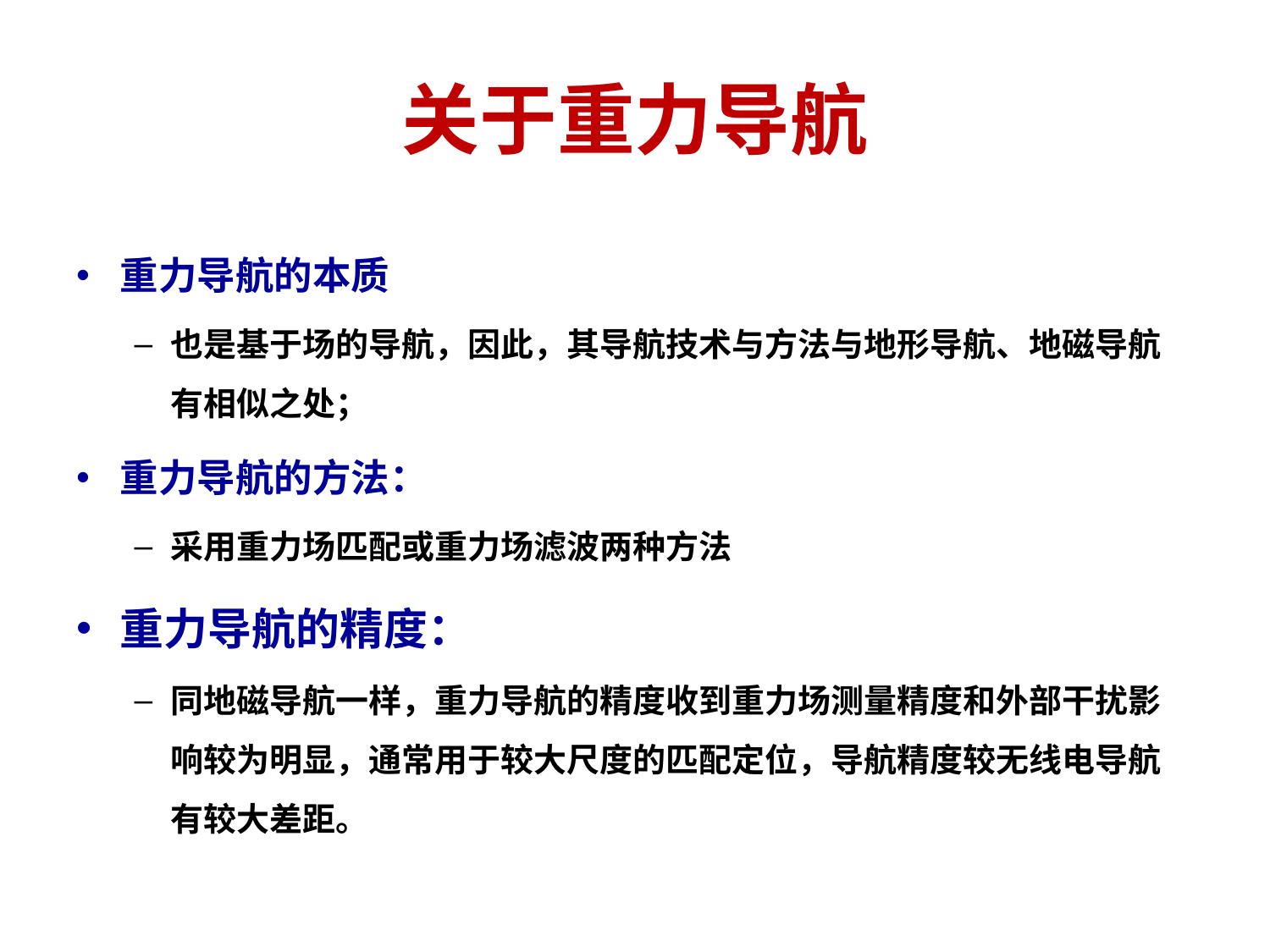

# 关于重力导航
重力导航的本质
也是基于场的导航，因此，其导航技术与方法与地形导航、地磁导航有相似之处；
重力导航的方法：
采用重力场匹配或重力场滤波两种方法
重力导航的精度：
同地磁导航一样，重力导航的精度收到重力场测量精度和外部干扰影响较为明显，通常用于较大尺度的匹配定位，导航精度较无线电导航有较大差距。